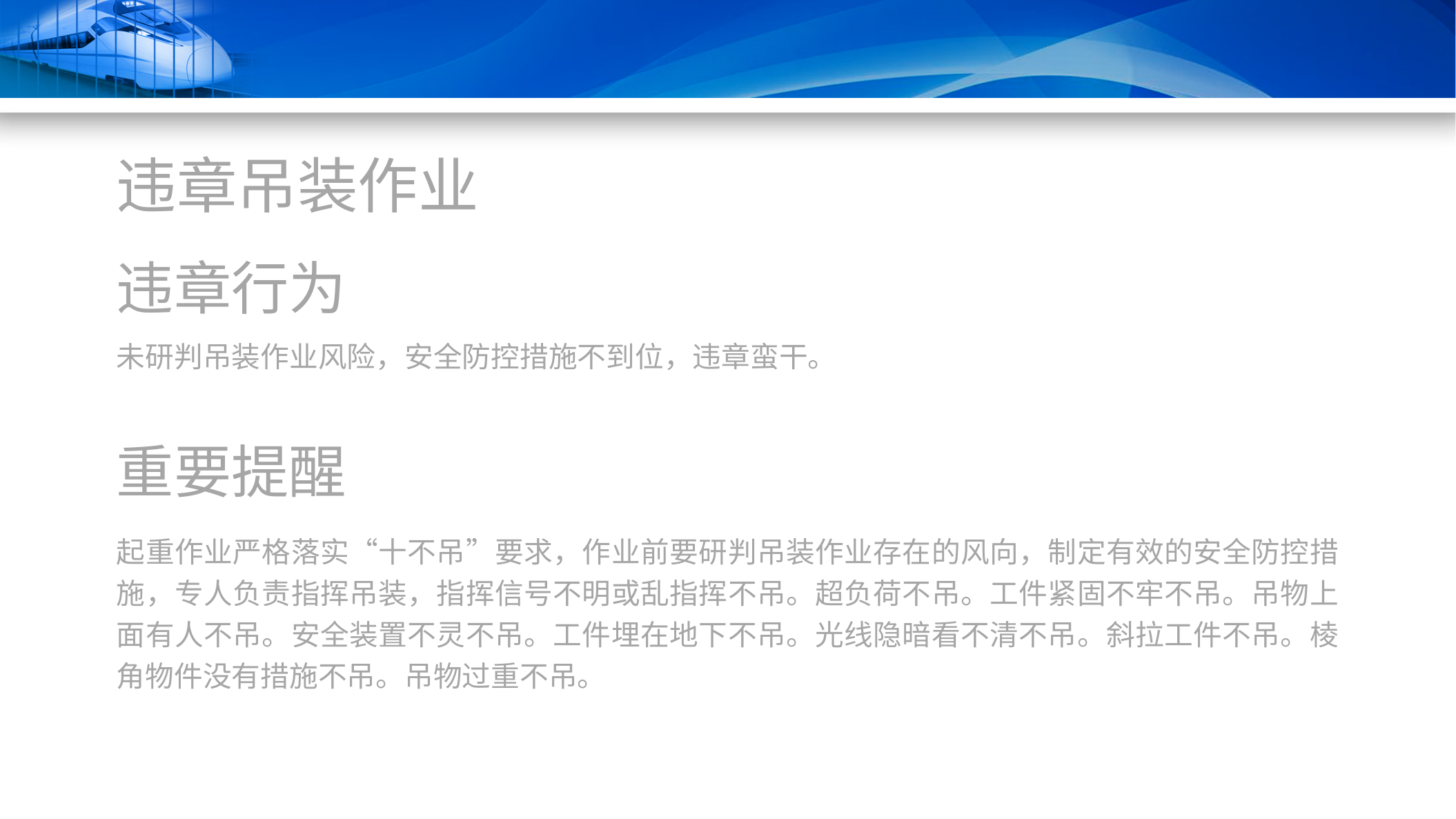

违章吊装作业
违章行为
未研判吊装作业风险，安全防控措施不到位，违章蛮干。
重要提醒
起重作业严格落实“十不吊”要求，作业前要研判吊装作业存在的风向，制定有效的安全防控措施，专人负责指挥吊装，指挥信号不明或乱指挥不吊。超负荷不吊。工件紧固不牢不吊。吊物上面有人不吊。安全装置不灵不吊。工件埋在地下不吊。光线隐暗看不清不吊。斜拉工件不吊。棱角物件没有措施不吊。吊物过重不吊。